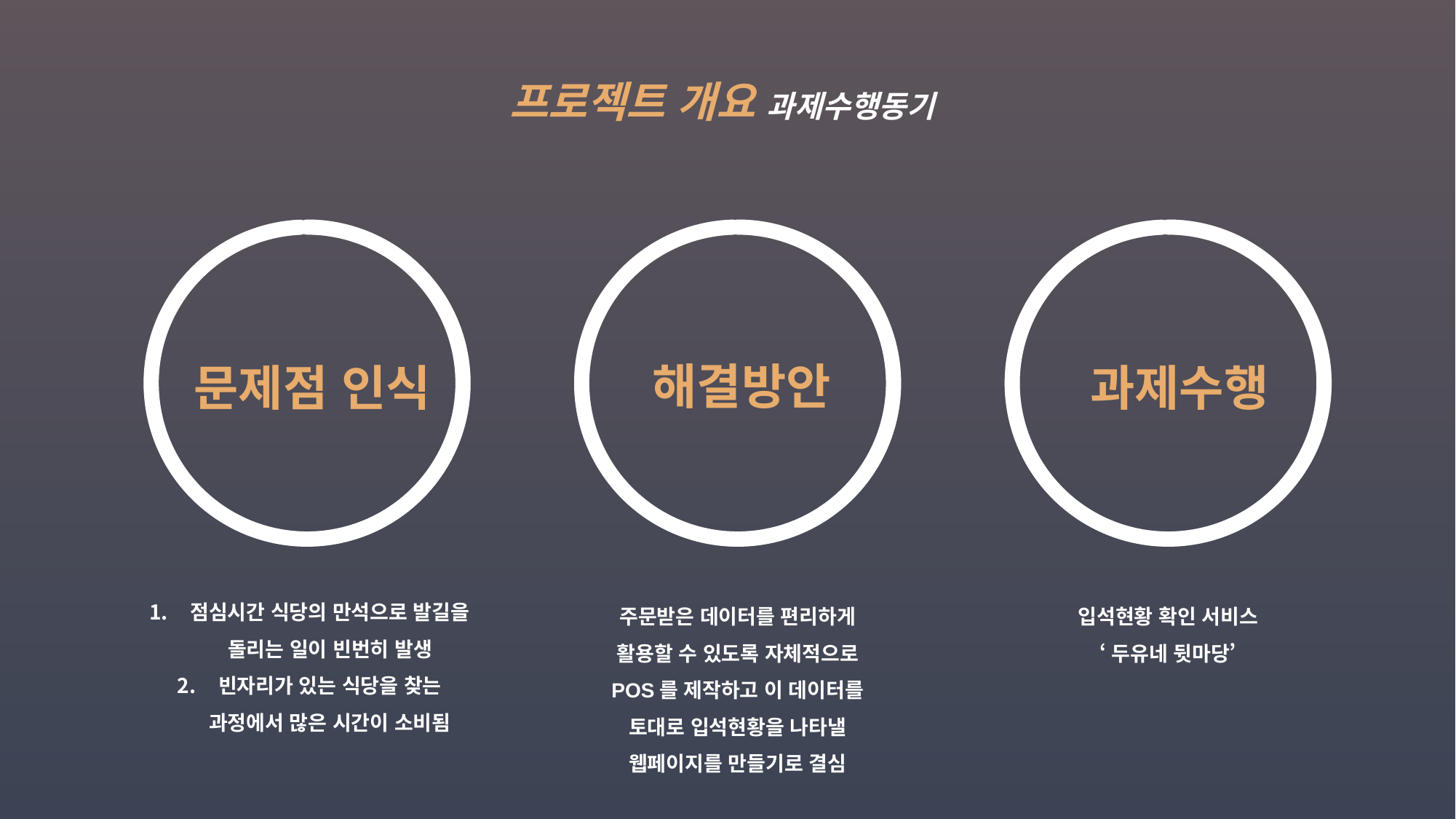

프로젝트 개요 과제수행동기

해결방안
문제점 인식
과제수행
점심시간 식당의 만석으로 발길을 돌리는 일이 빈번히 발생
빈자리가 있는 식당을 찾는 과정에서 많은 시간이 소비됨
주문받은 데이터를 편리하게 활용할 수 있도록 자체적으로 POS를 제작하고 이 데이터를 토대로 입석현황을 나타낼 웹페이지를 만들기로 결심
입석현황 확인 서비스
‘두유네 뒷마당’